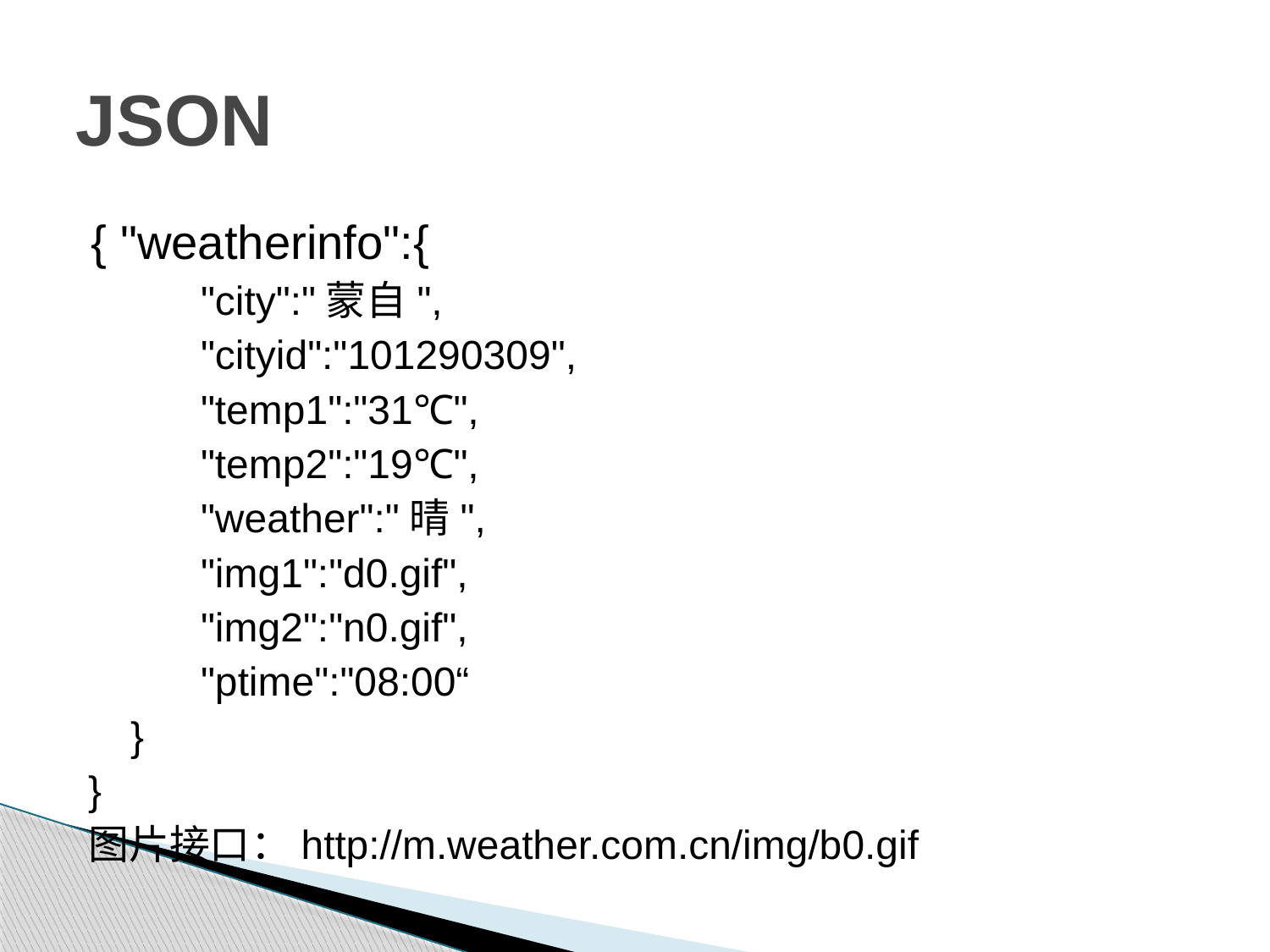

# JSON
{ "weatherinfo":{
"city":"蒙自",
"cityid":"101290309",
"temp1":"31℃",
"temp2":"19℃",
"weather":"晴",
"img1":"d0.gif",
"img2":"n0.gif",
"ptime":"08:00“
}
}
图片接口：http://m.weather.com.cn/img/b0.gif